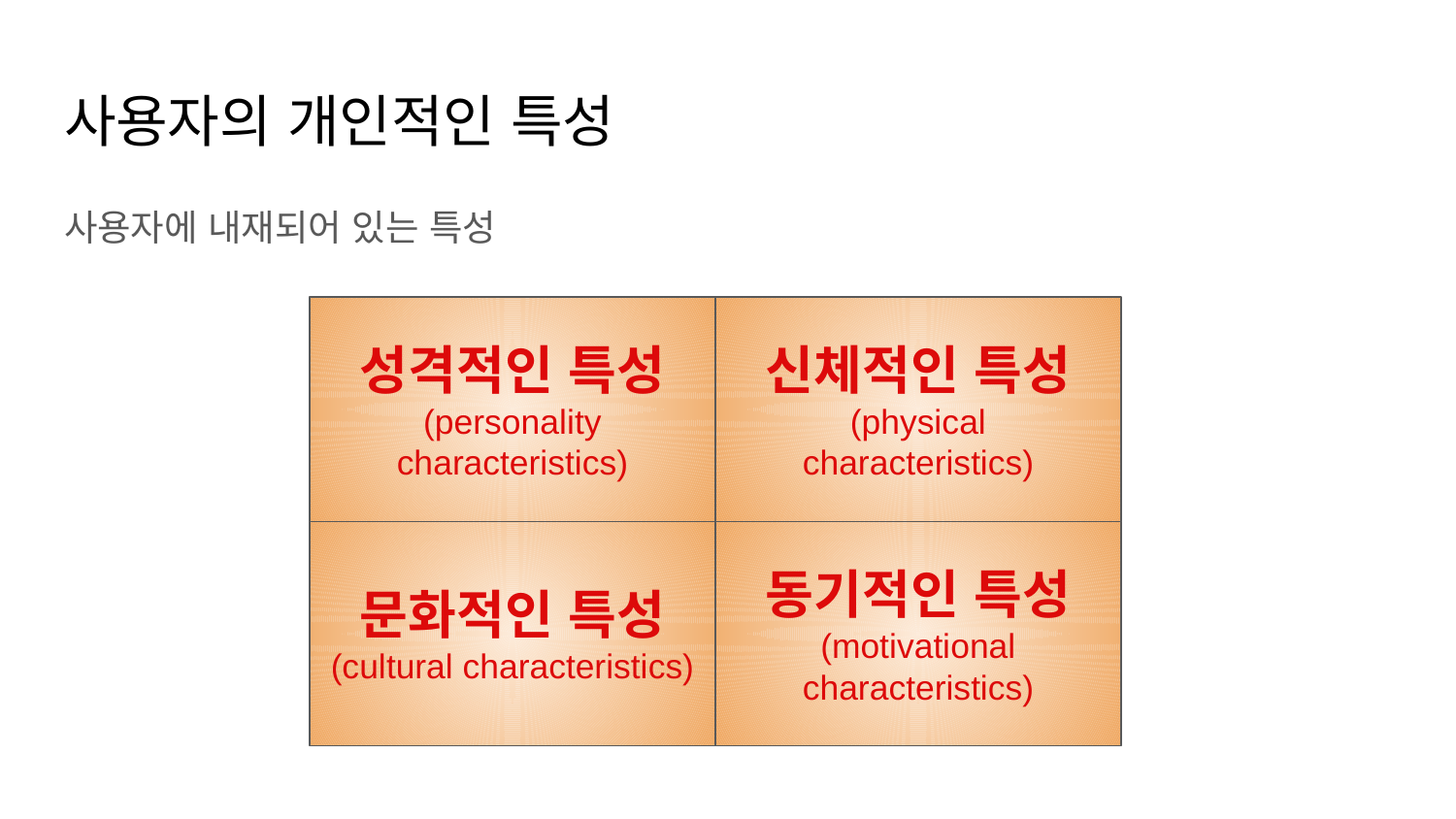

# 사용자의 개인적인 특성
사용자에 내재되어 있는 특성
성격적인 특성
(personality characteristics)
신체적인 특성
(physical characteristics)
문화적인 특성
(cultural characteristics)
동기적인 특성
(motivational characteristics)